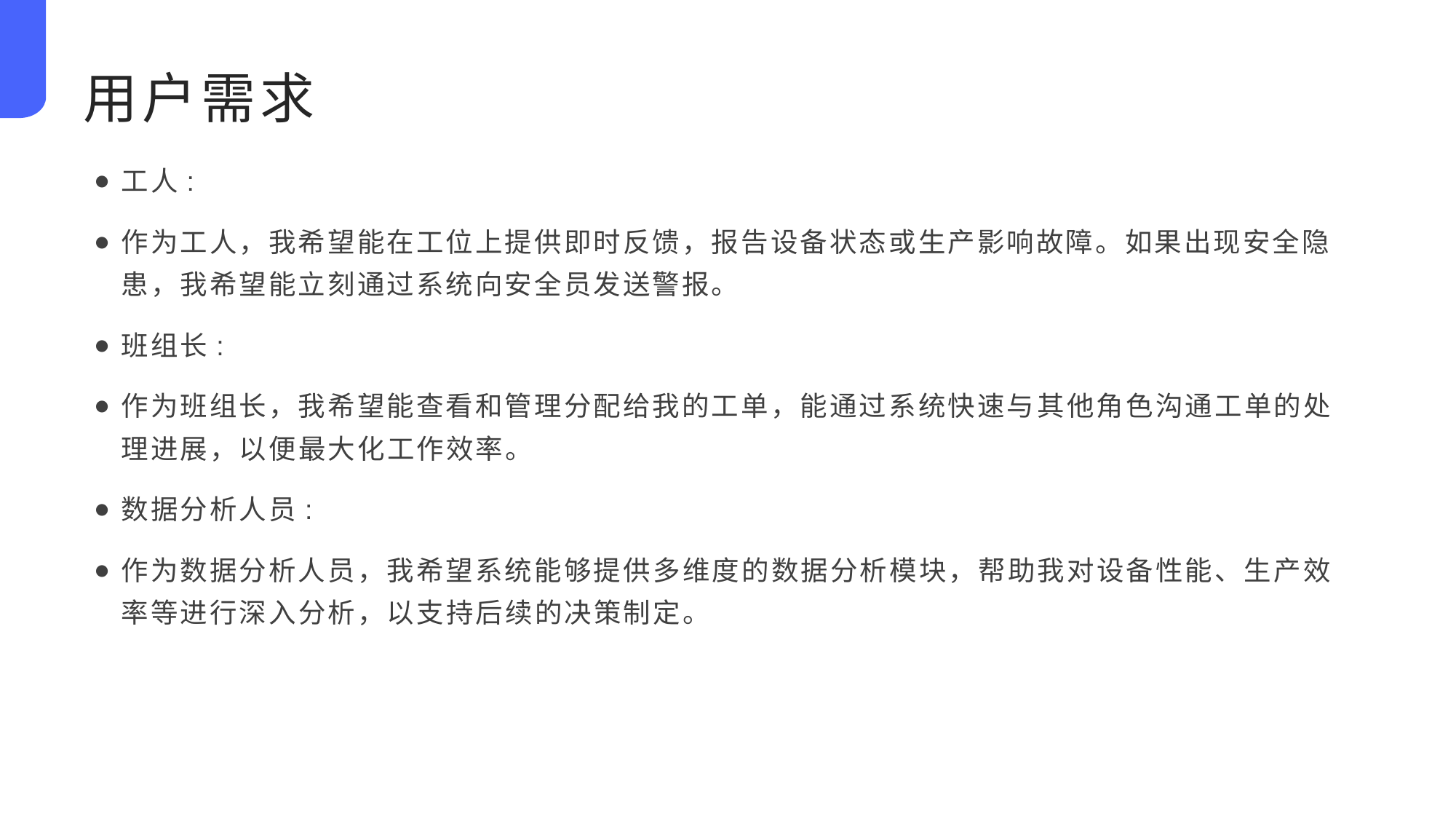

用户需求
工人:
作为工人，我希望能在工位上提供即时反馈，报告设备状态或生产影响故障。如果出现安全隐患，我希望能立刻通过系统向安全员发送警报。
班组长:
作为班组长，我希望能查看和管理分配给我的工单，能通过系统快速与其他角色沟通工单的处理进展，以便最大化工作效率。
数据分析人员:
作为数据分析人员，我希望系统能够提供多维度的数据分析模块，帮助我对设备性能、生产效率等进行深入分析，以支持后续的决策制定。